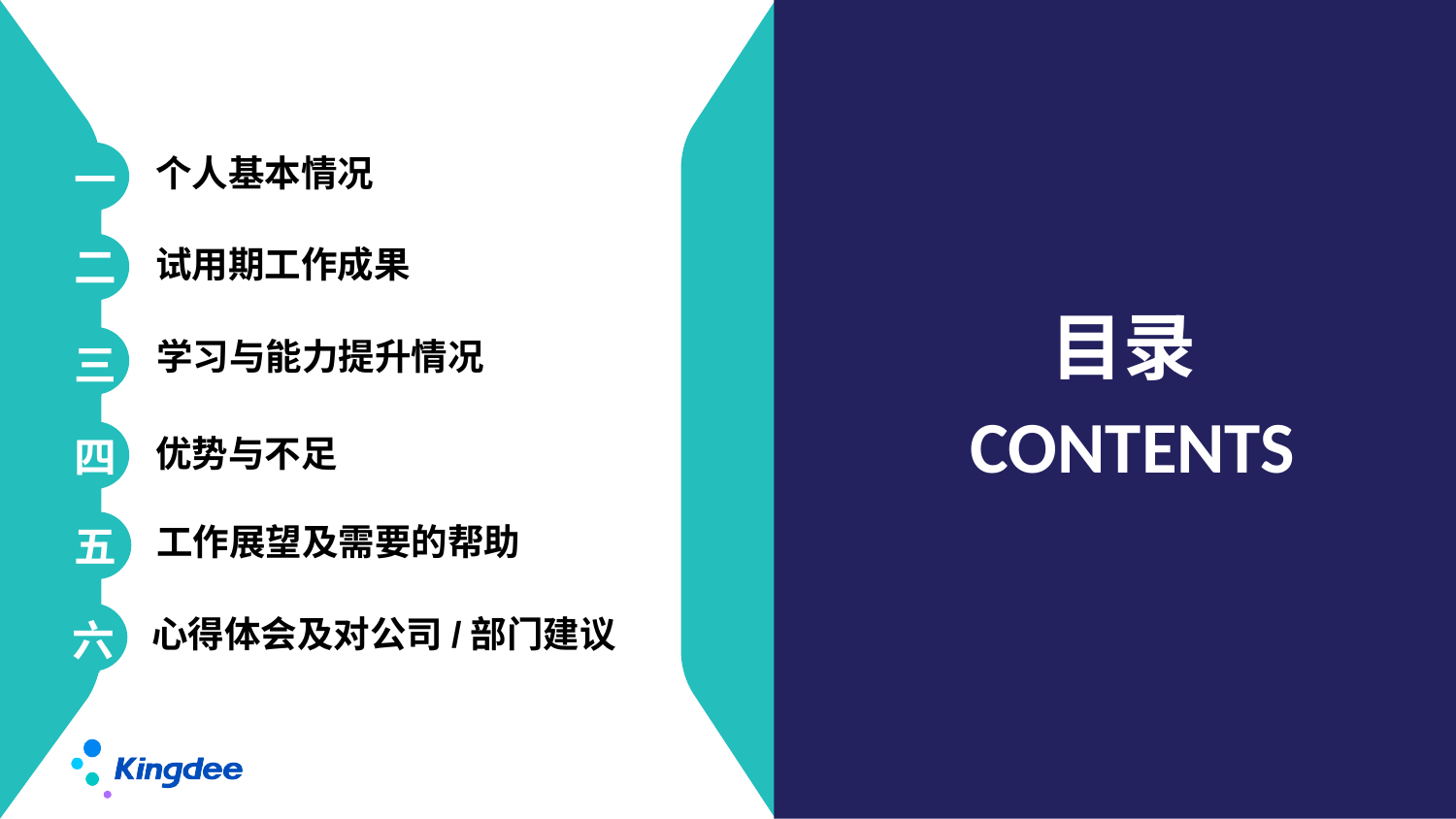

一
个人基本情况
二

试用期工作成果
目录

三
学习与能力提升情况
CONTENTS

四
优势与不足

五
工作展望及需要的帮助

六
心得体会及对公司/部门建议